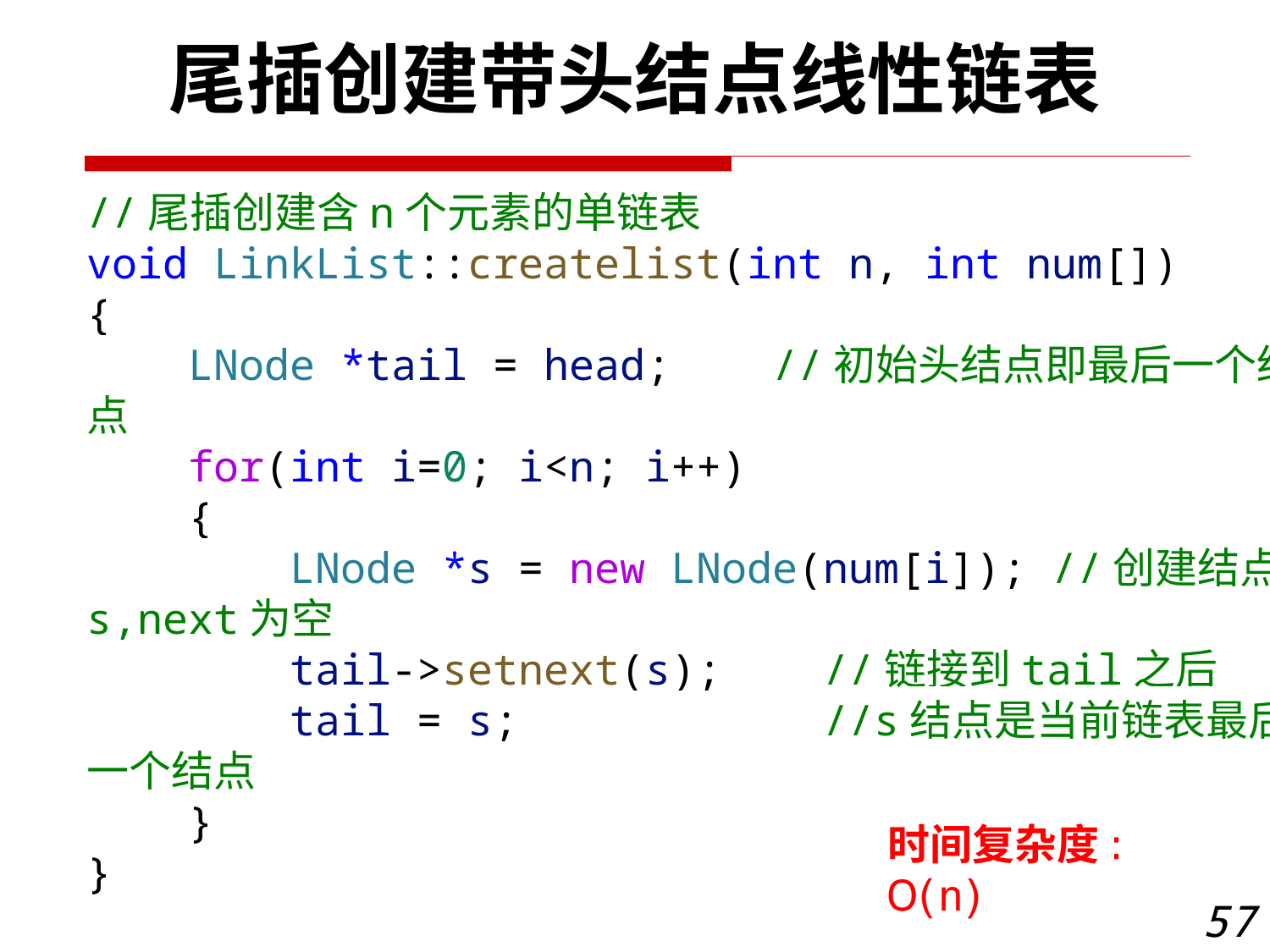

尾插创建带头结点线性链表
//尾插创建含n个元素的单链表
void LinkList::createlist(int n, int num[])
{
    LNode *tail = head;    //初始头结点即最后一个结点
    for(int i=0; i<n; i++)
    {
        LNode *s = new LNode(num[i]); //创建结点s,next为空
        tail->setnext(s);    //链接到tail之后
        tail = s;            //s结点是当前链表最后一个结点
    }
}
时间复杂度: O(n)
57